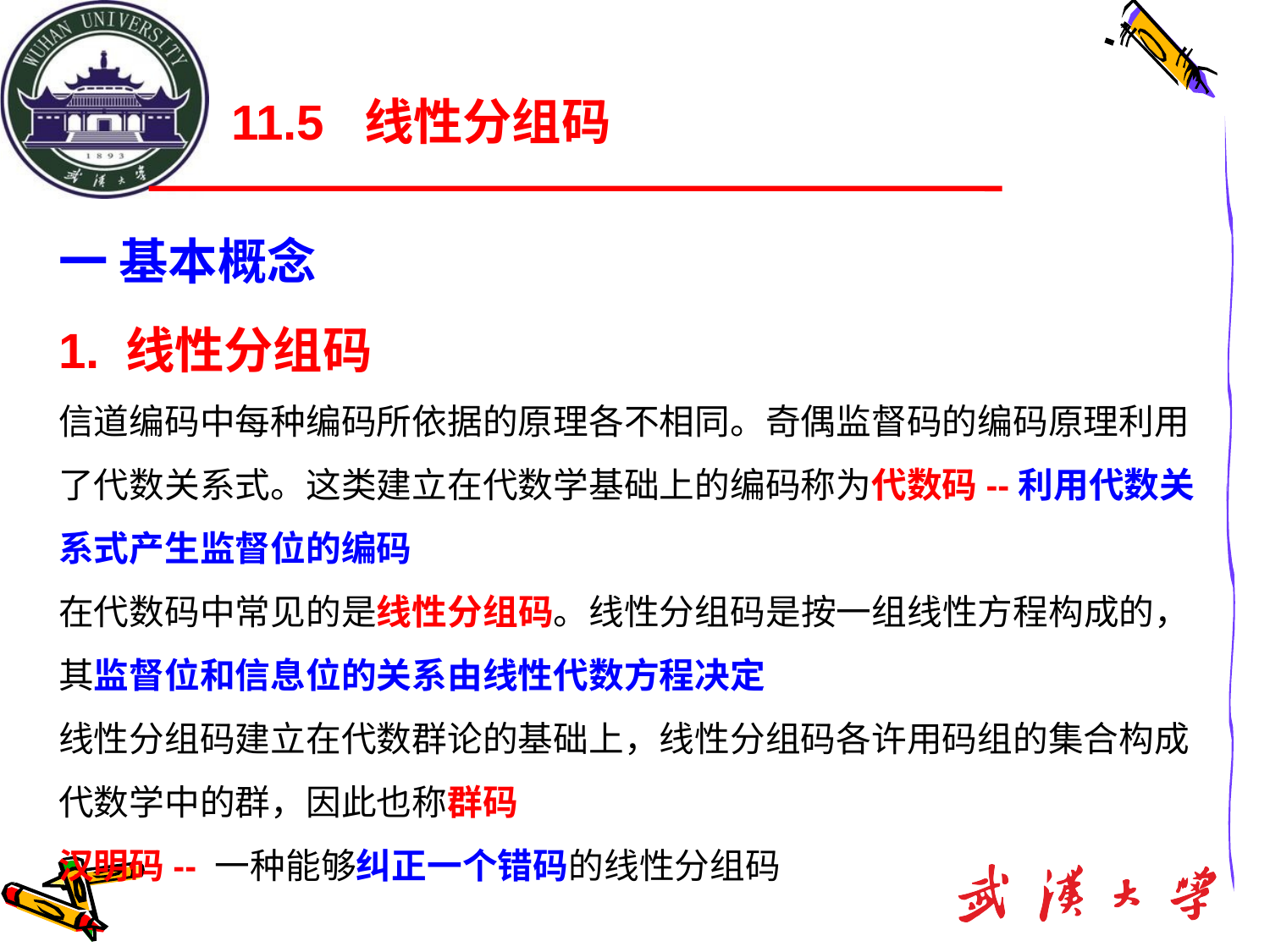

# 11.5  线性分组码
一 基本概念
1. 线性分组码
信道编码中每种编码所依据的原理各不相同。奇偶监督码的编码原理利用了代数关系式。这类建立在代数学基础上的编码称为代数码--利用代数关系式产生监督位的编码
在代数码中常见的是线性分组码。线性分组码是按一组线性方程构成的，其监督位和信息位的关系由线性代数方程决定
线性分组码建立在代数群论的基础上，线性分组码各许用码组的集合构成代数学中的群，因此也称群码
汉明码-- 一种能够纠正一个错码的线性分组码